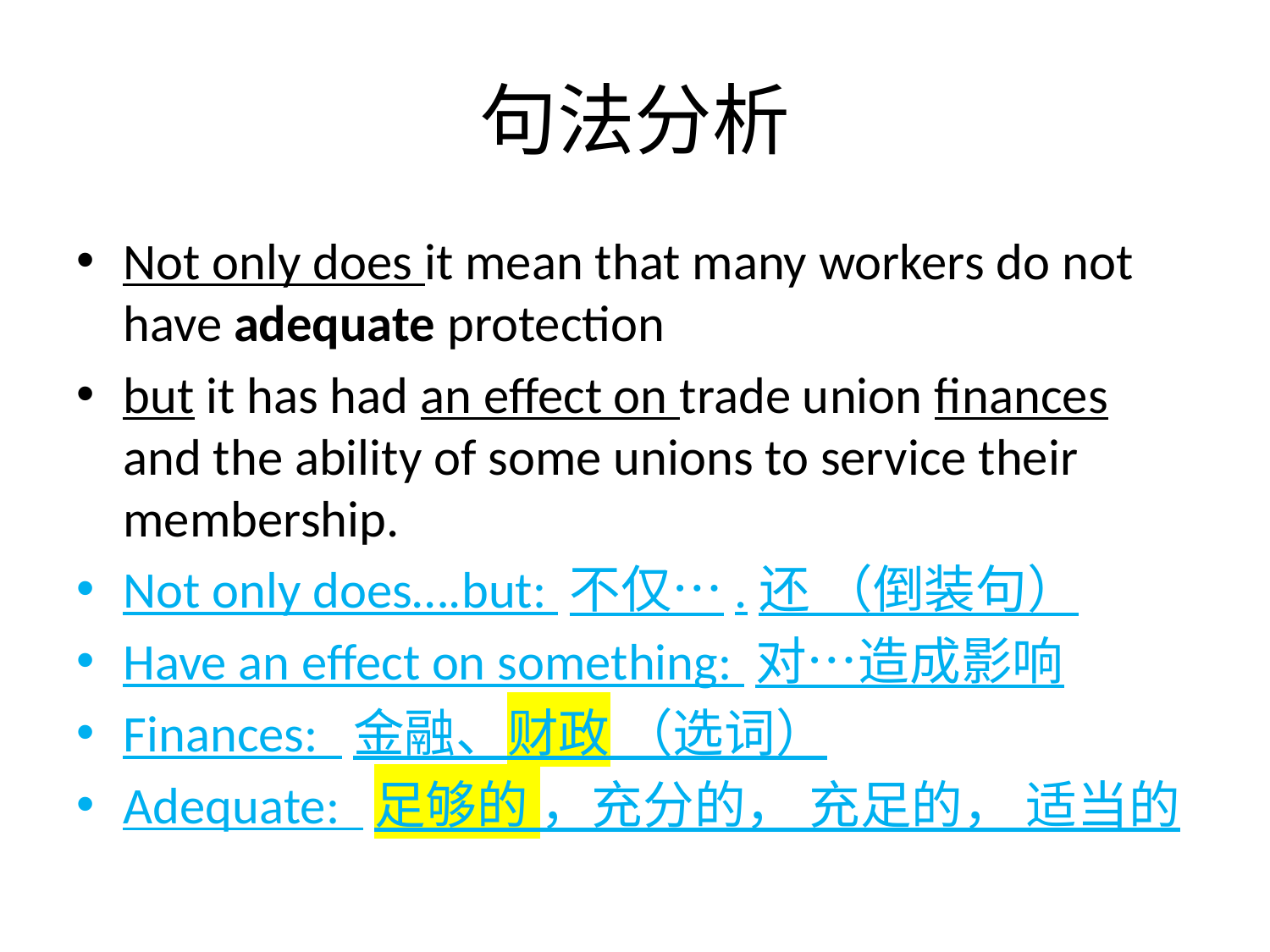

# 句法分析
Not only does it mean that many workers do not have adequate protection
but it has had an effect on trade union finances and the ability of some unions to service their membership.
Not only does….but: 不仅….还 （倒装句）
Have an effect on something: 对…造成影响
Finances:  金融、财政 （选词）
Adequate:  足够的 ，充分的， 充足的， 适当的